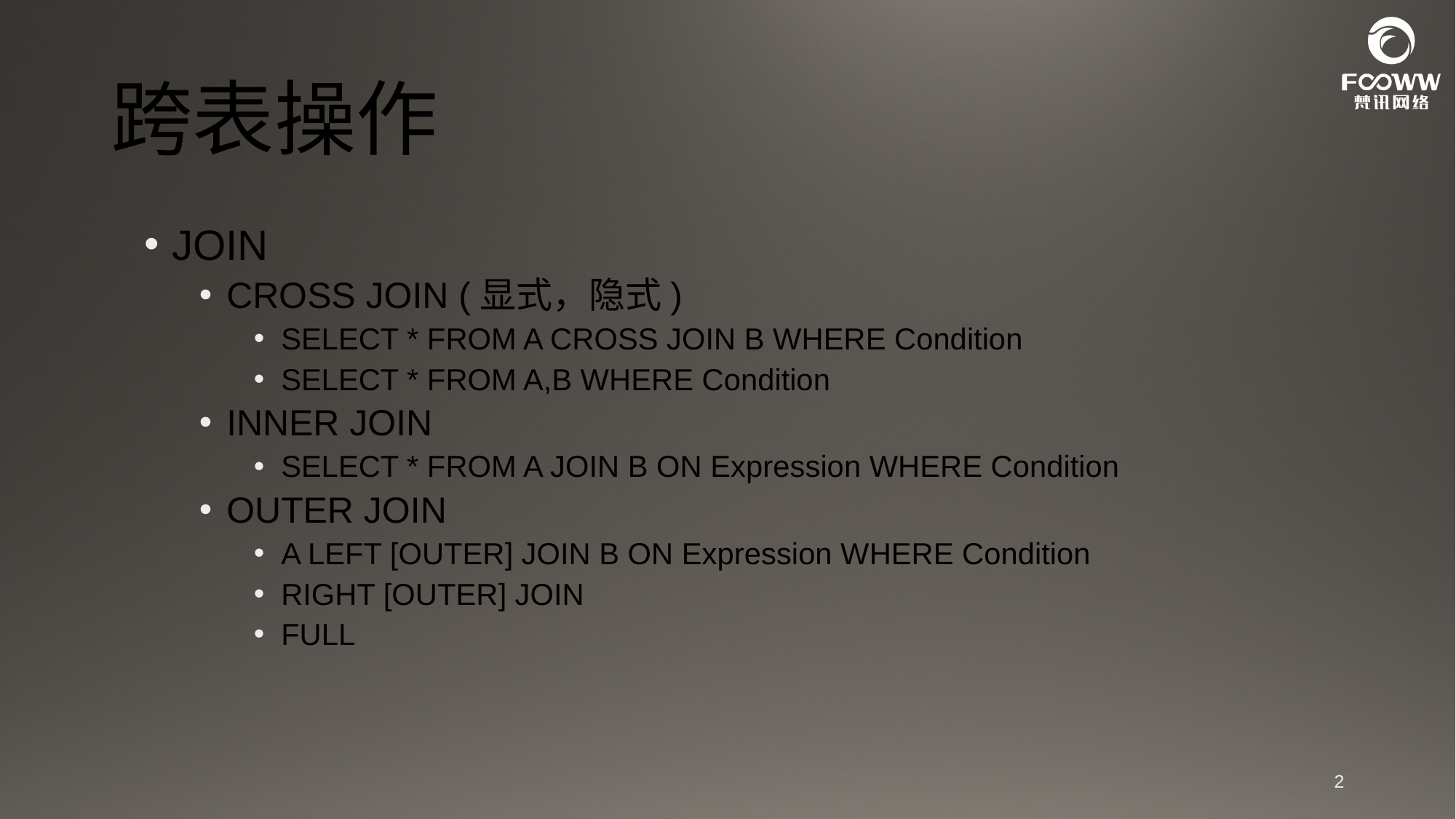

# 跨表操作
JOIN
CROSS JOIN (显式，隐式)
SELECT * FROM A CROSS JOIN B WHERE Condition
SELECT * FROM A,B WHERE Condition
INNER JOIN
SELECT * FROM A JOIN B ON Expression WHERE Condition
OUTER JOIN
A LEFT [OUTER] JOIN B ON Expression WHERE Condition
RIGHT [OUTER] JOIN
FULL

2